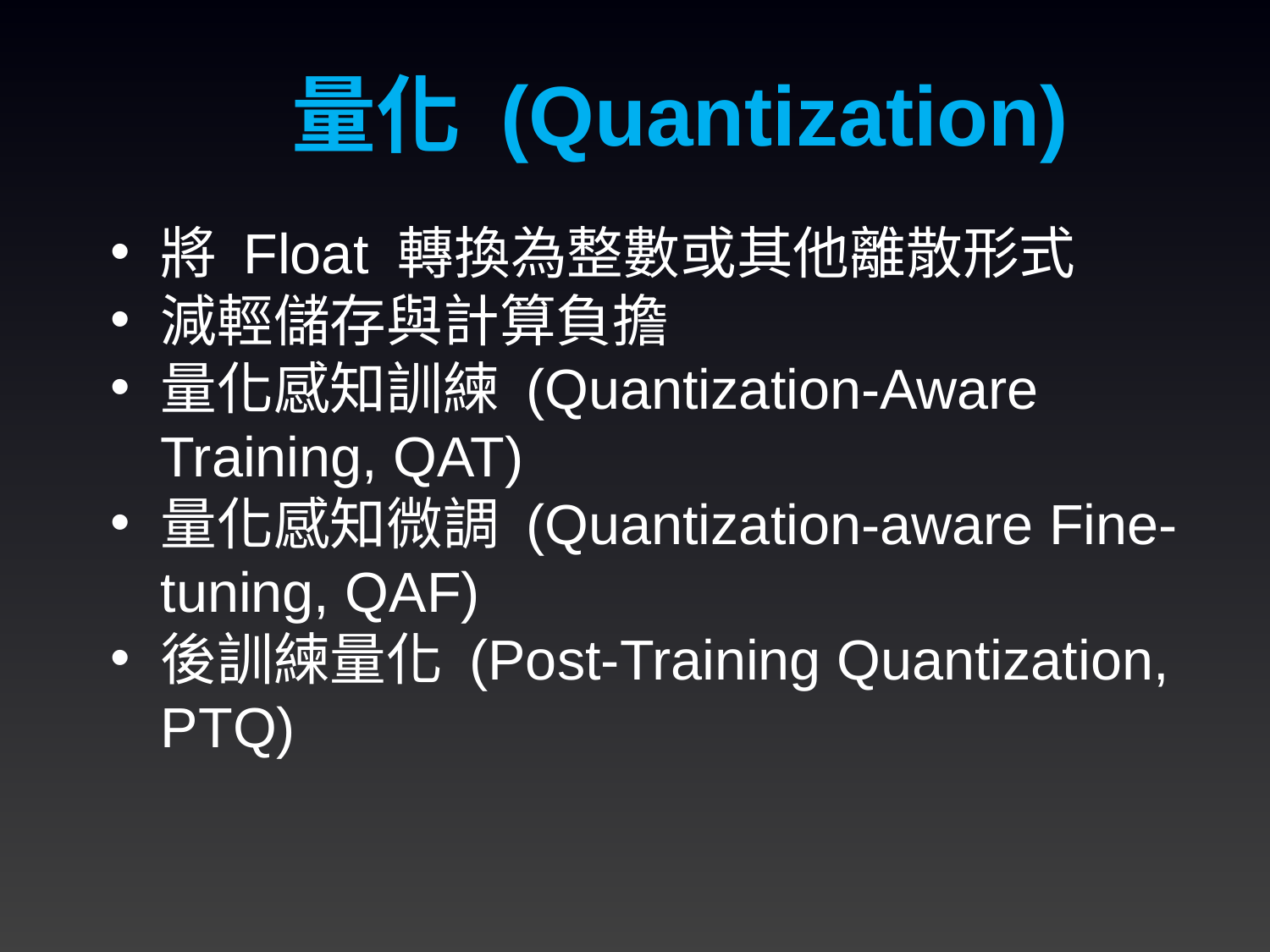

量化 (Quantization)
將 Float 轉換為整數或其他離散形式
減輕儲存與計算負擔
量化感知訓練 (Quantization-Aware Training, QAT)
量化感知微調 (Quantization-aware Fine-tuning, QAF)
後訓練量化 (Post-Training Quantization, PTQ)